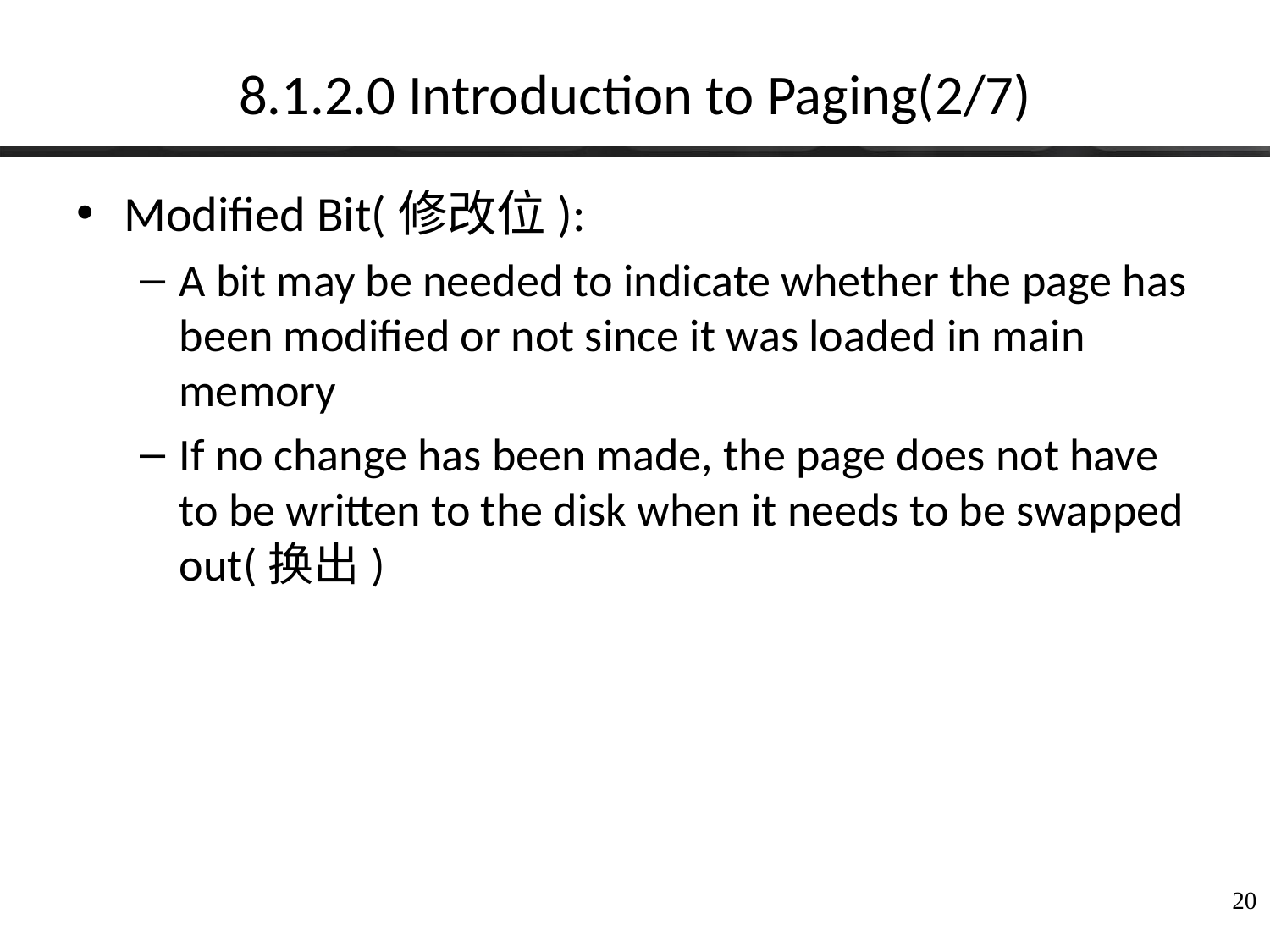

# 8.1.2.0 Introduction to Paging(2/7)
Modified Bit(修改位):
A bit may be needed to indicate whether the page has been modified or not since it was loaded in main memory
If no change has been made, the page does not have to be written to the disk when it needs to be swapped out(换出)

20